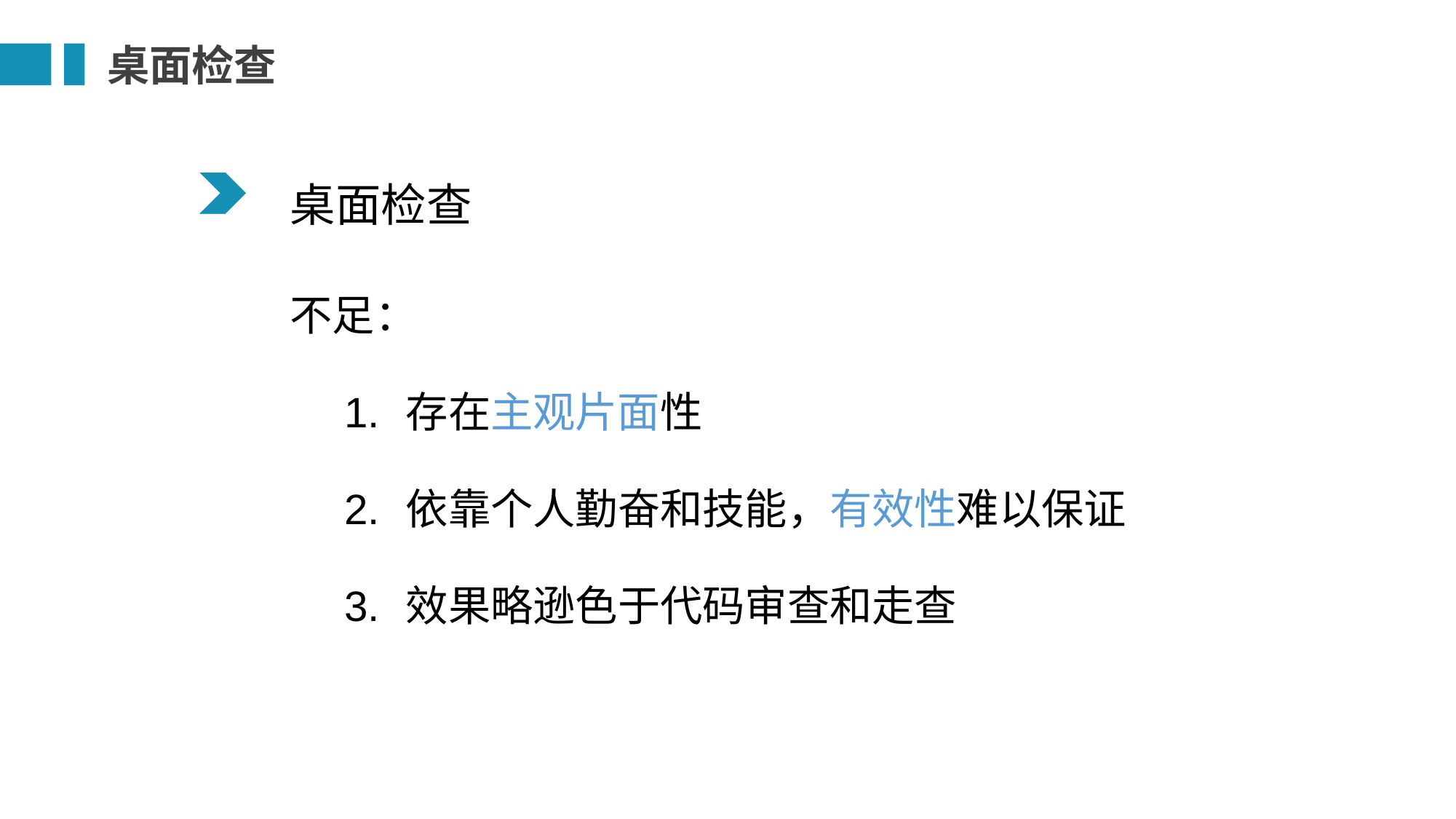

桌面检查

桌面检查

不足：
存在主观片面性
依靠个人勤奋和技能，有效性难以保证
效果略逊色于代码审查和走查
24